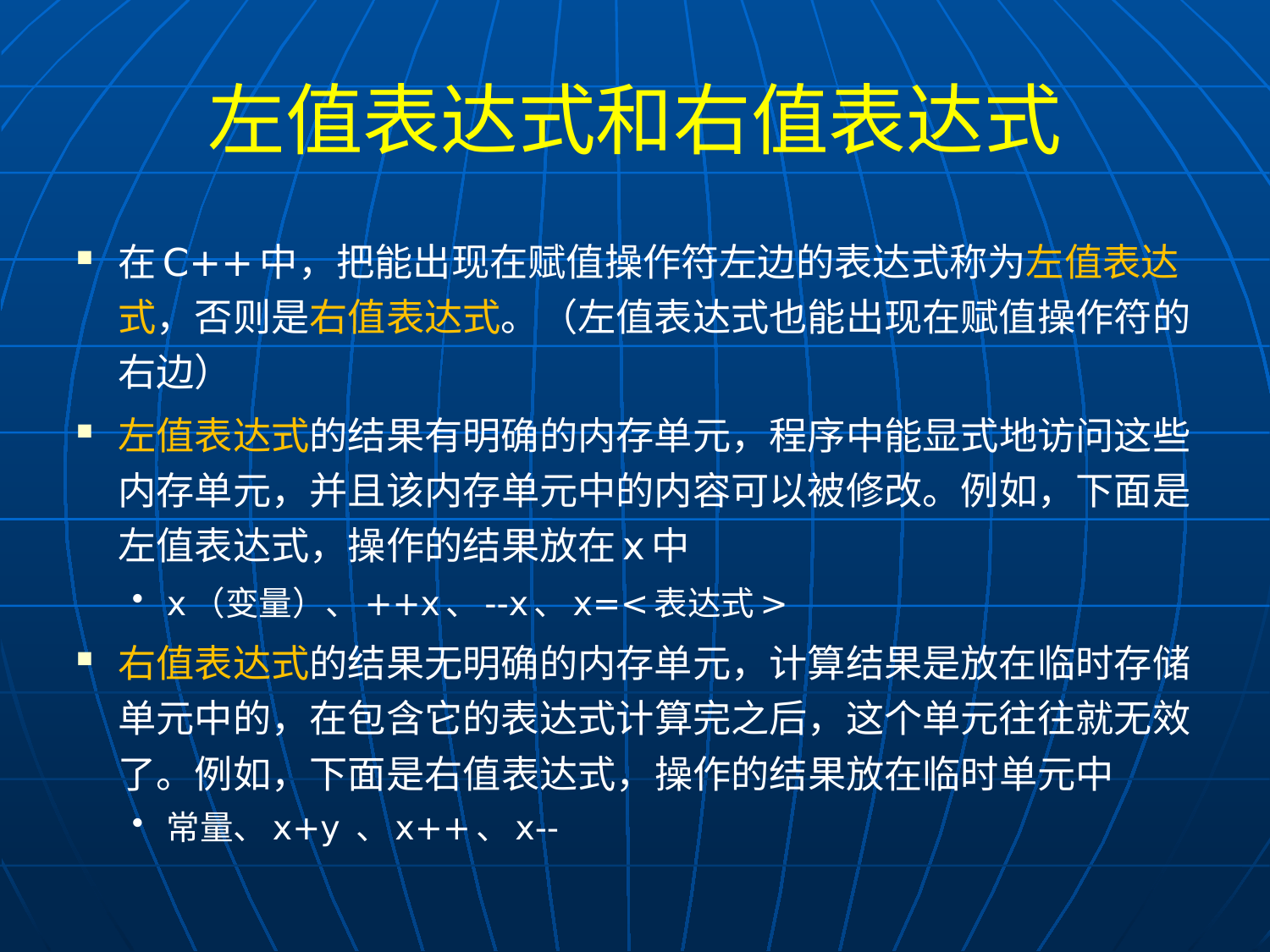

# 左值表达式和右值表达式
在C++中，把能出现在赋值操作符左边的表达式称为左值表达式，否则是右值表达式。（左值表达式也能出现在赋值操作符的右边）
左值表达式的结果有明确的内存单元，程序中能显式地访问这些内存单元，并且该内存单元中的内容可以被修改。例如，下面是左值表达式，操作的结果放在x中
x（变量）、++x、--x、x=<表达式>
右值表达式的结果无明确的内存单元，计算结果是放在临时存储单元中的，在包含它的表达式计算完之后，这个单元往往就无效了。例如，下面是右值表达式，操作的结果放在临时单元中
常量、x+y 、x++、x--